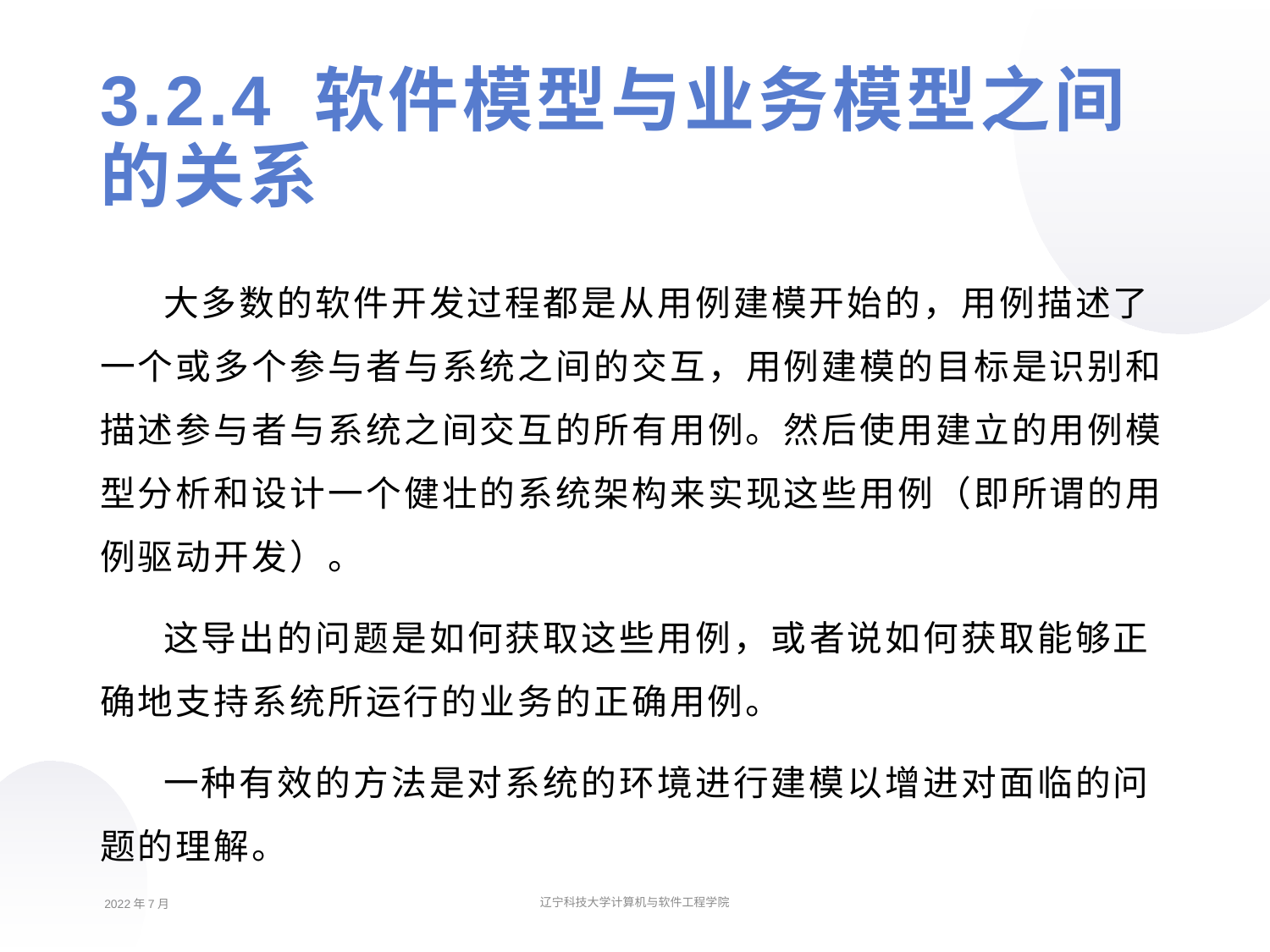

3.2.4 软件模型与业务模型之间的关系
大多数的软件开发过程都是从用例建模开始的，用例描述了一个或多个参与者与系统之间的交互，用例建模的目标是识别和描述参与者与系统之间交互的所有用例。然后使用建立的用例模型分析和设计一个健壮的系统架构来实现这些用例（即所谓的用例驱动开发）。
这导出的问题是如何获取这些用例，或者说如何获取能够正确地支持系统所运行的业务的正确用例。
一种有效的方法是对系统的环境进行建模以增进对面临的问题的理解。

2022年7月
辽宁科技大学计算机与软件工程学院
73